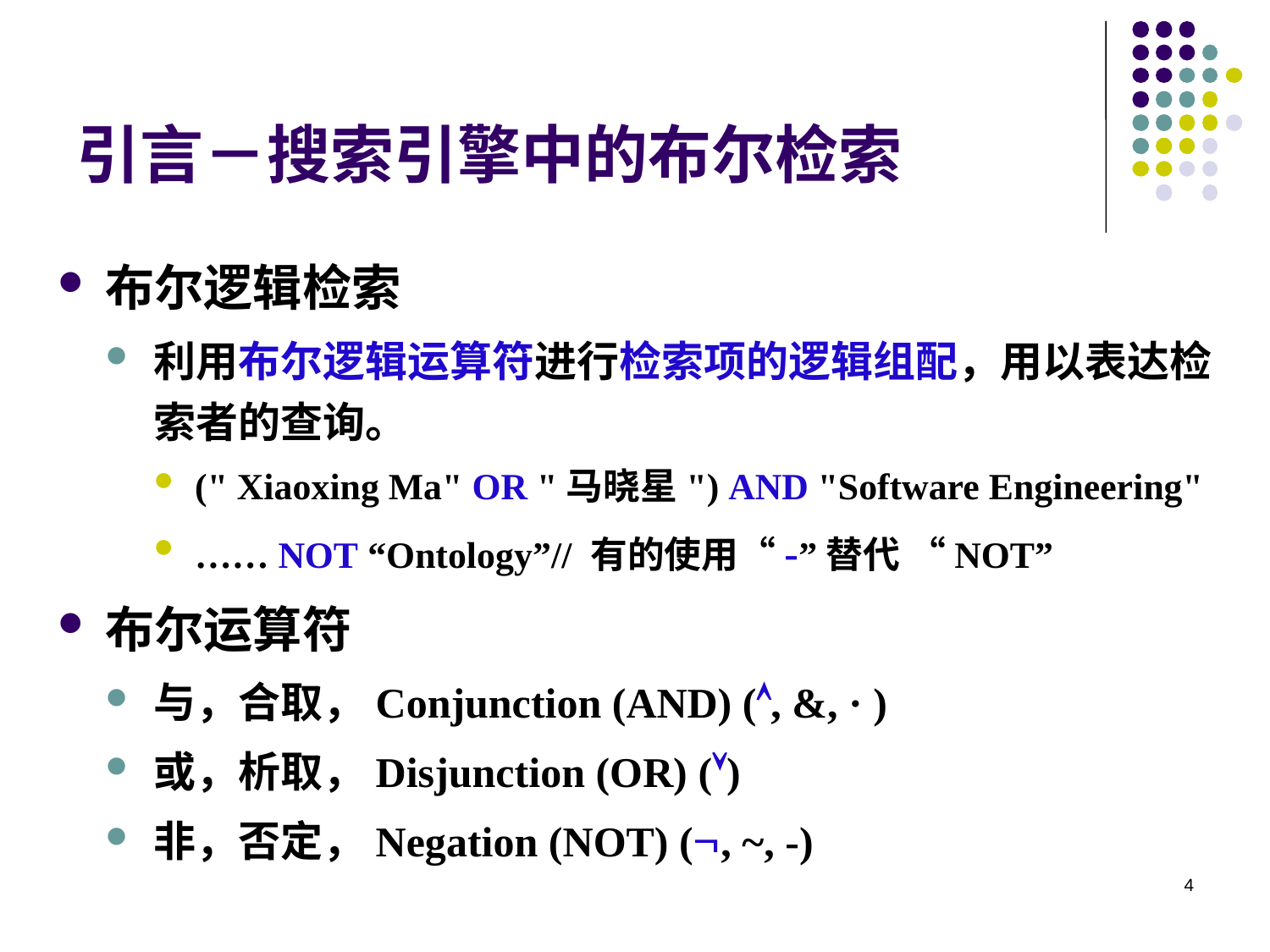

# 引言－搜索引擎中的布尔检索
布尔逻辑检索
利用布尔逻辑运算符进行检索项的逻辑组配，用以表达检索者的查询。
(" Xiaoxing Ma" OR "马晓星") AND "Software Engineering"
…… NOT “Ontology”// 有的使用“-”替代 “NOT”
布尔运算符
与，合取，Conjunction (AND) (∧, &, · )
或，析取，Disjunction (OR) (∨)
非，否定，Negation (NOT) (¬, ~, -)
4